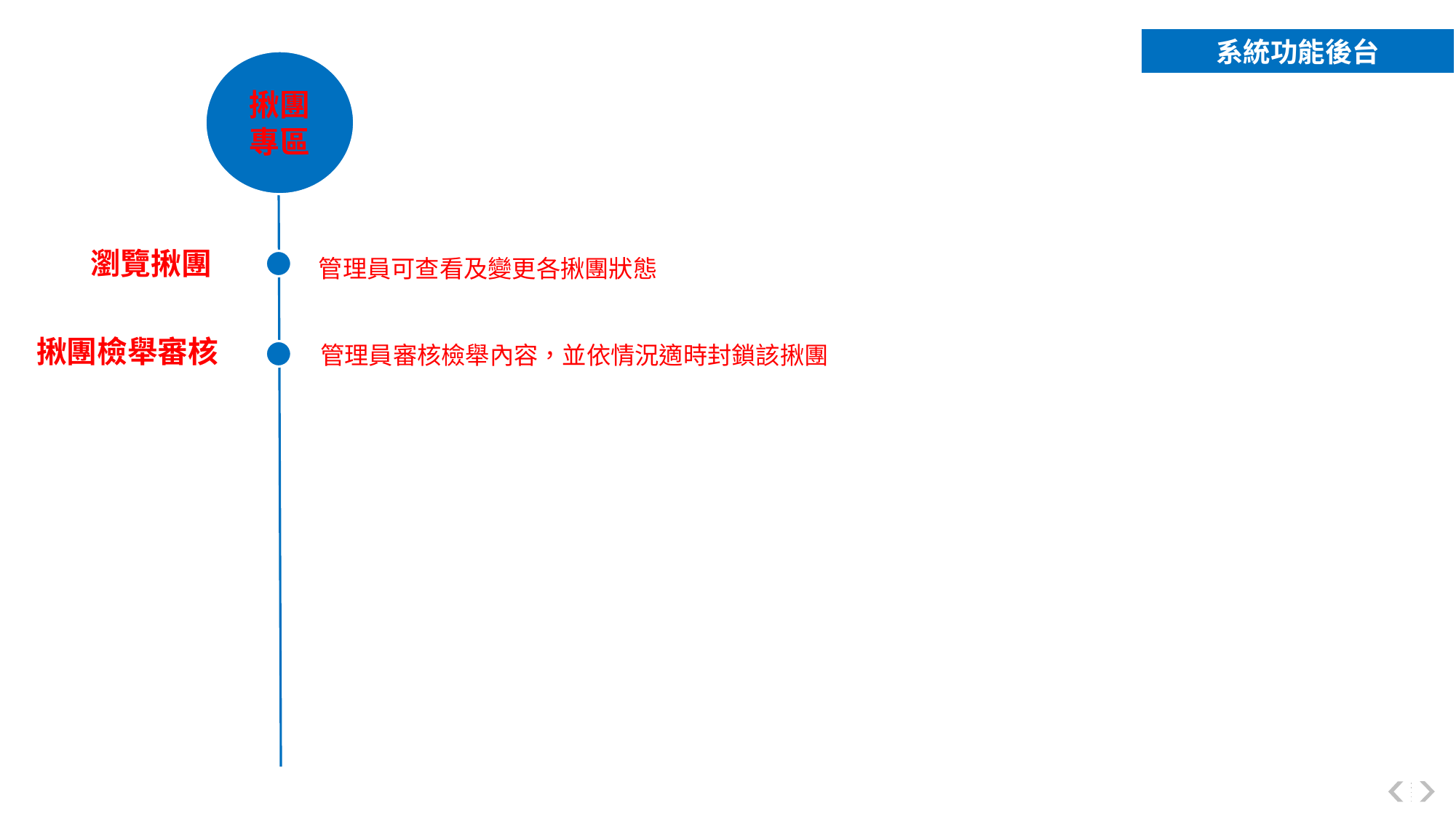

系統功能後台
揪團專區
瀏覽揪團
管理員可查看及變更各揪團狀態

揪團檢舉審核
管理員審核檢舉內容，並依情況適時封鎖該揪團